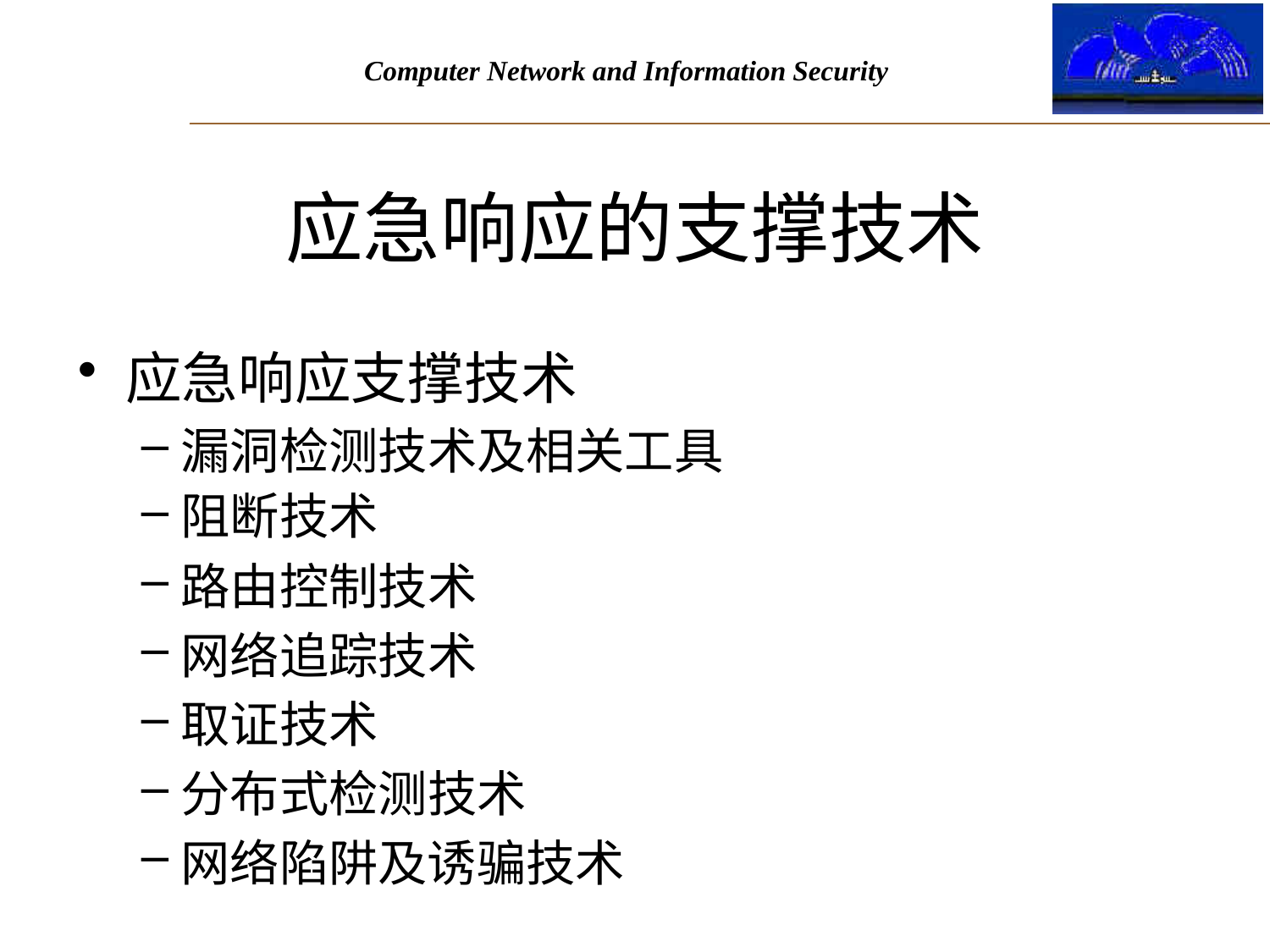

# 应急响应的支撑技术
应急响应支撑技术
漏洞检测技术及相关工具
阻断技术
路由控制技术
网络追踪技术
取证技术
分布式检测技术
网络陷阱及诱骗技术